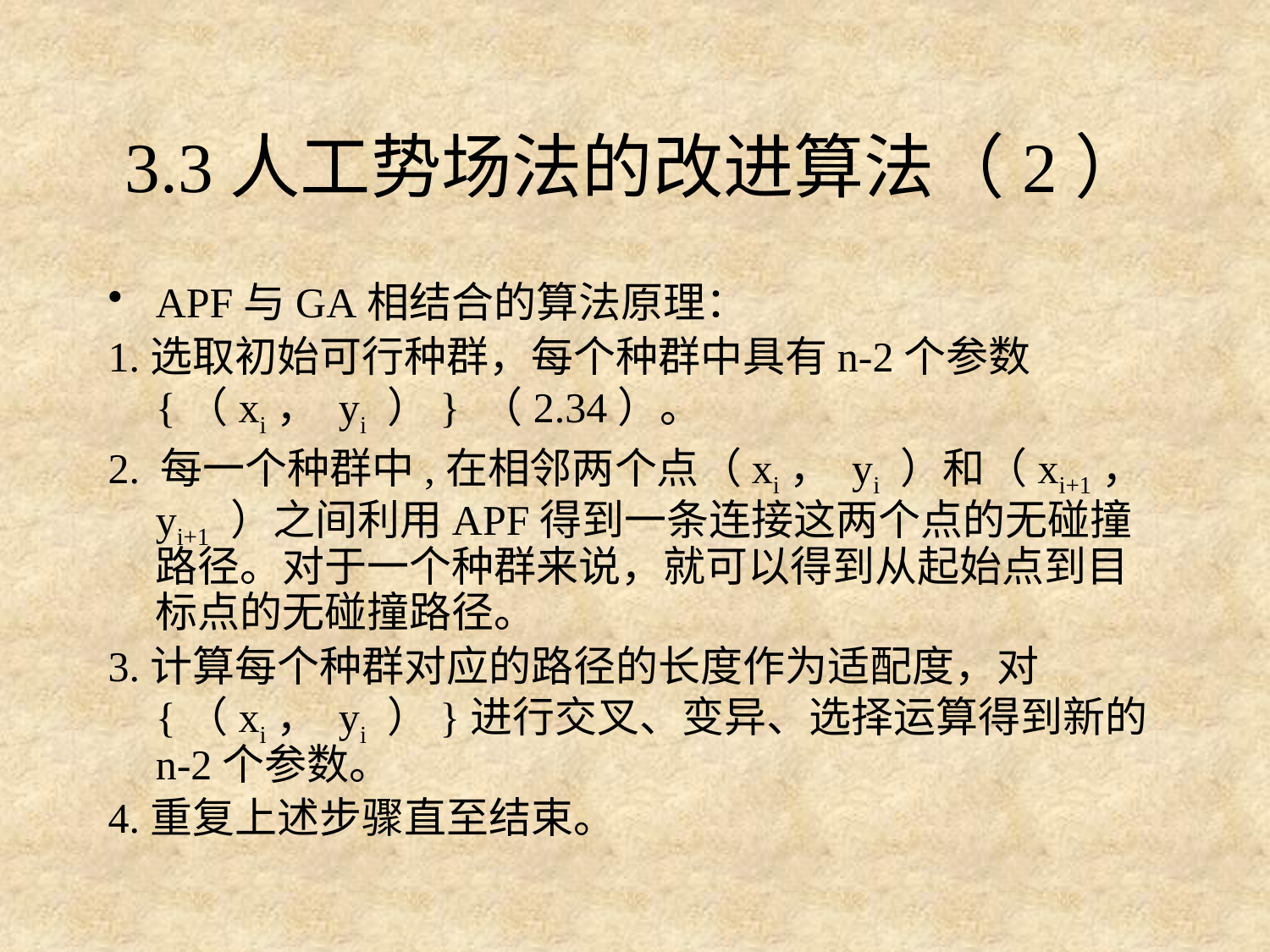

# 3.3人工势场法的改进算法（2）
APF与GA相结合的算法原理：
1.选取初始可行种群，每个种群中具有n-2个参数{（xi， yi ）} （2.34）。
2. 每一个种群中,在相邻两个点（xi， yi ）和（xi+1， yi+1 ）之间利用APF得到一条连接这两个点的无碰撞路径。对于一个种群来说，就可以得到从起始点到目标点的无碰撞路径。
3.计算每个种群对应的路径的长度作为适配度，对{（xi， yi ）}进行交叉、变异、选择运算得到新的n-2个参数。
4.重复上述步骤直至结束。